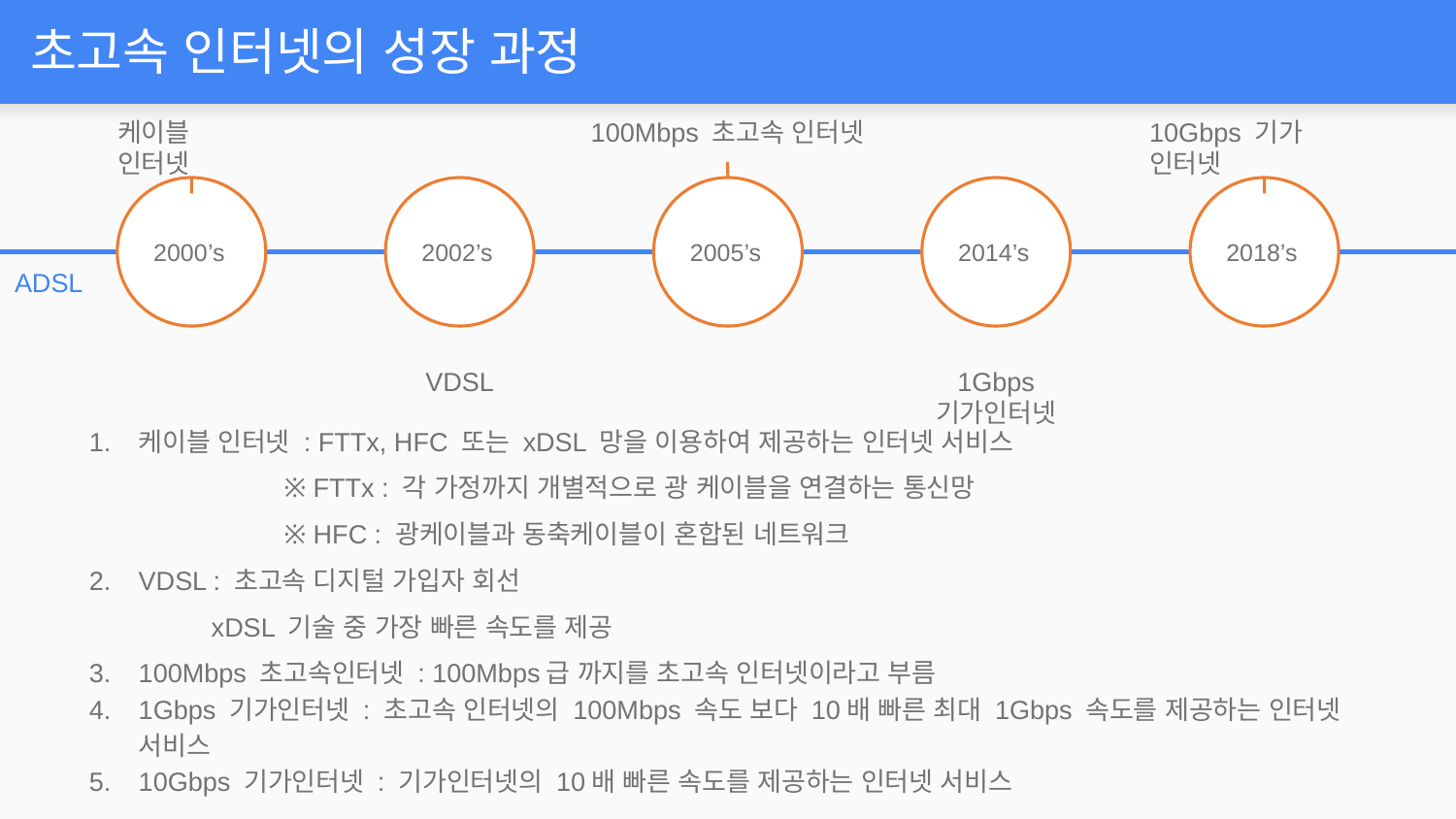

# 초고속 인터넷의 성장 과정
케이블 인터넷
100Mbps 초고속 인터넷
10Gbps 기가 인터넷
2000’s
2002’s
2005’s
2014’s
2018’s
ADSL
VDSL
1Gbps 기가인터넷
케이블 인터넷 : FTTx, HFC 또는 xDSL 망을 이용하여 제공하는 인터넷 서비스
※ FTTx : 각 가정까지 개별적으로 광 케이블을 연결하는 통신망
※ HFC : 광케이블과 동축케이블이 혼합된 네트워크
VDSL : 초고속 디지털 가입자 회선
xDSL 기술 중 가장 빠른 속도를 제공
100Mbps 초고속인터넷 : 100Mbps급 까지를 초고속 인터넷이라고 부름
1Gbps 기가인터넷 : 초고속 인터넷의 100Mbps 속도 보다 10배 빠른 최대 1Gbps 속도를 제공하는 인터넷 서비스
10Gbps 기가인터넷 : 기가인터넷의 10배 빠른 속도를 제공하는 인터넷 서비스